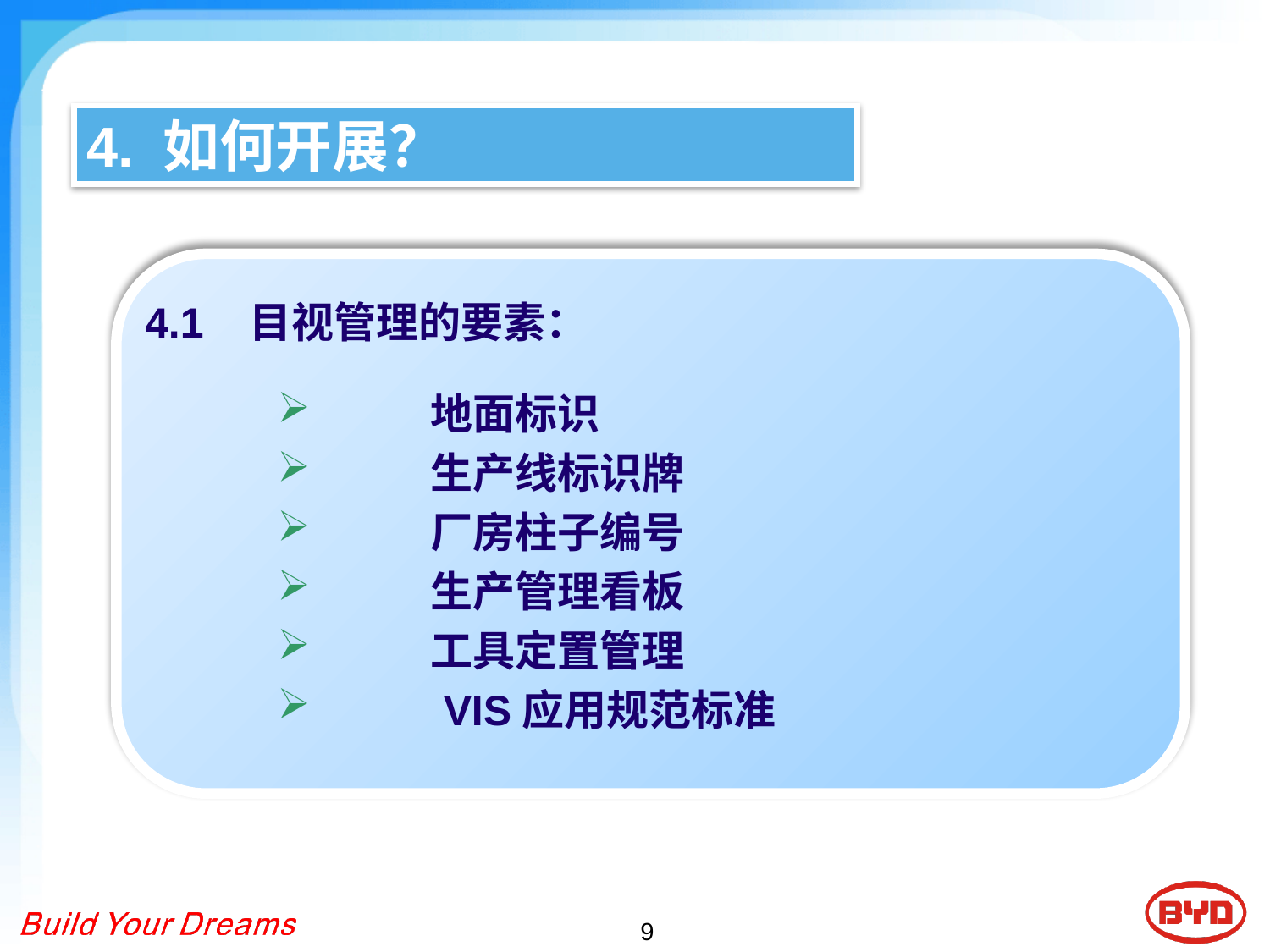

# 4. 如何开展？

4.1   目视管理的要素：
          地面标识
          生产线标识牌
          厂房柱子编号
          生产管理看板
          工具定置管理
          VIS应用规范标准

9